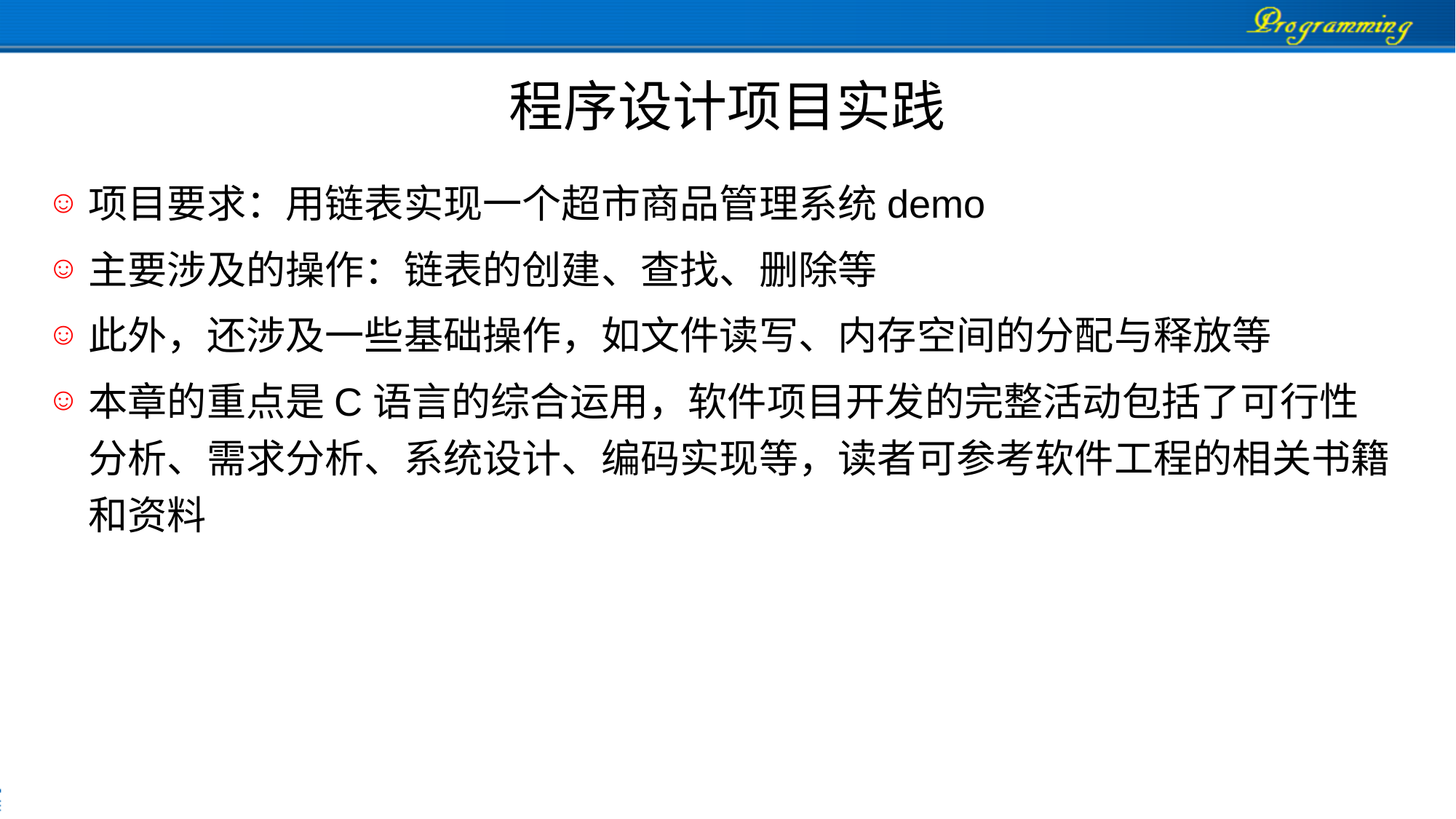

# 程序设计项目实践
项目要求：用链表实现一个超市商品管理系统demo
主要涉及的操作：链表的创建、查找、删除等
此外，还涉及一些基础操作，如文件读写、内存空间的分配与释放等
本章的重点是C语言的综合运用，软件项目开发的完整活动包括了可行性分析、需求分析、系统设计、编码实现等，读者可参考软件工程的相关书籍和资料